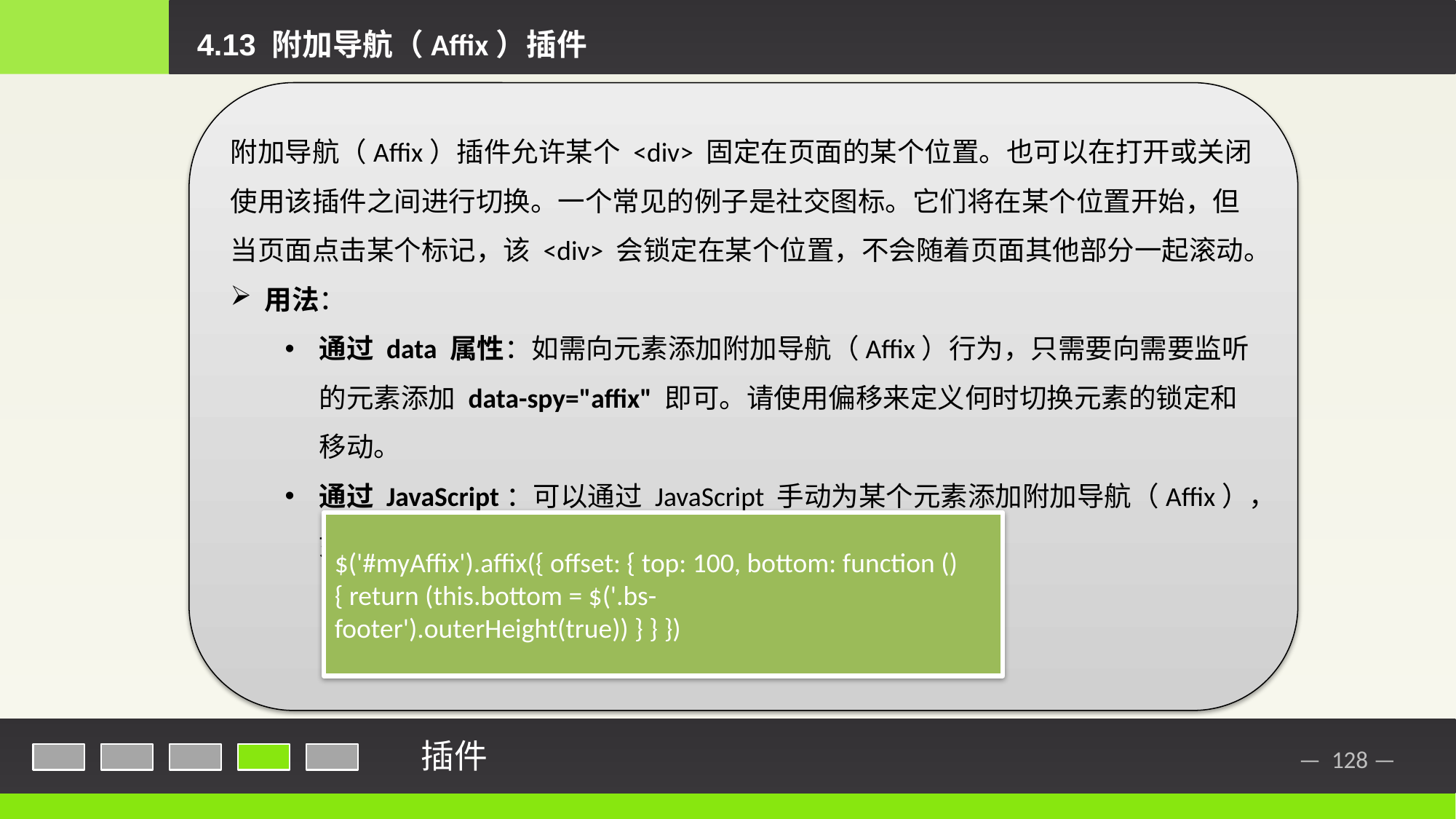

4.13 附加导航（Affix）插件
附加导航（Affix）插件允许某个 <div> 固定在页面的某个位置。也可以在打开或关闭使用该插件之间进行切换。一个常见的例子是社交图标。它们将在某个位置开始，但当页面点击某个标记，该 <div> 会锁定在某个位置，不会随着页面其他部分一起滚动。
用法：
通过 data 属性：如需向元素添加附加导航（Affix）行为，只需要向需要监听的元素添加 data-spy="affix" 即可。请使用偏移来定义何时切换元素的锁定和移动。
通过 JavaScript：可以通过 JavaScript 手动为某个元素添加附加导航（Affix），如下所示：
$('#myAffix').affix({ offset: { top: 100, bottom: function () { return (this.bottom = $('.bs-footer').outerHeight(true)) } } })